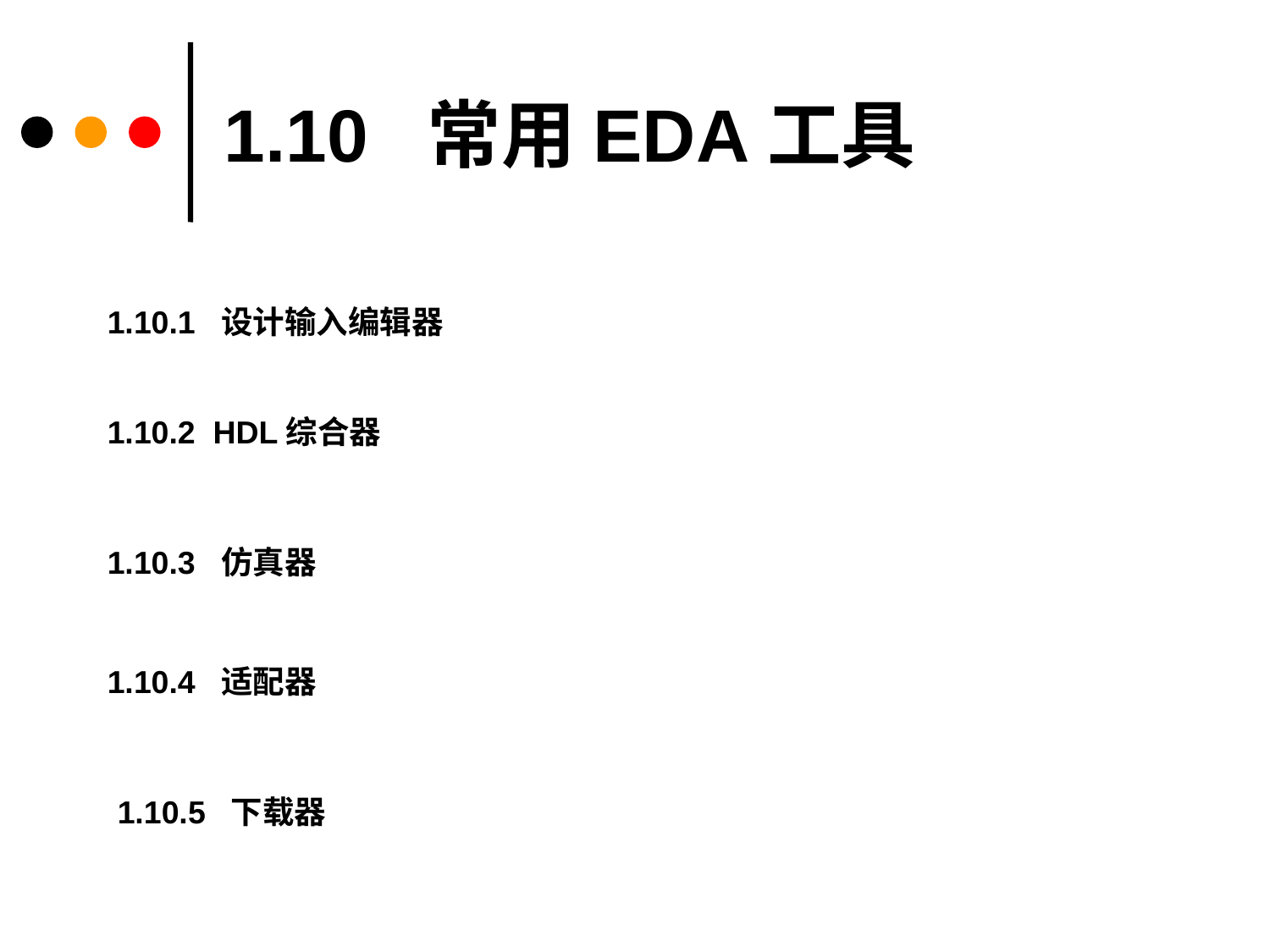

# 1.10  常用EDA工具
1.10.1  设计输入编辑器
1.10.2  HDL综合器
1.10.3  仿真器
1.10.4  适配器
1.10.5  下载器